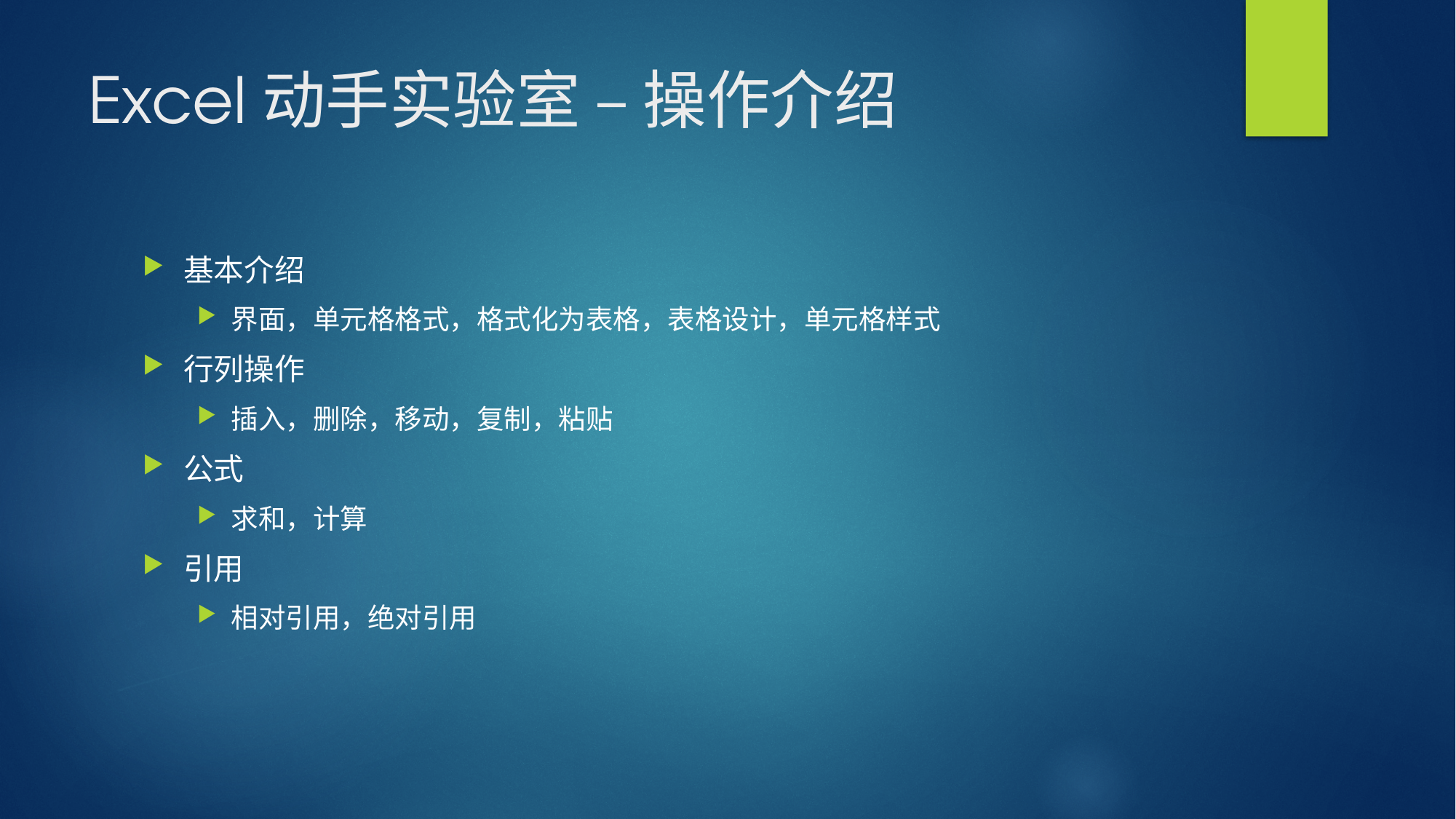

# Excel动手实验室 – 操作介绍
基本介绍
界面，单元格格式，格式化为表格，表格设计，单元格样式
行列操作
插入，删除，移动，复制，粘贴
公式
求和，计算
引用
相对引用，绝对引用